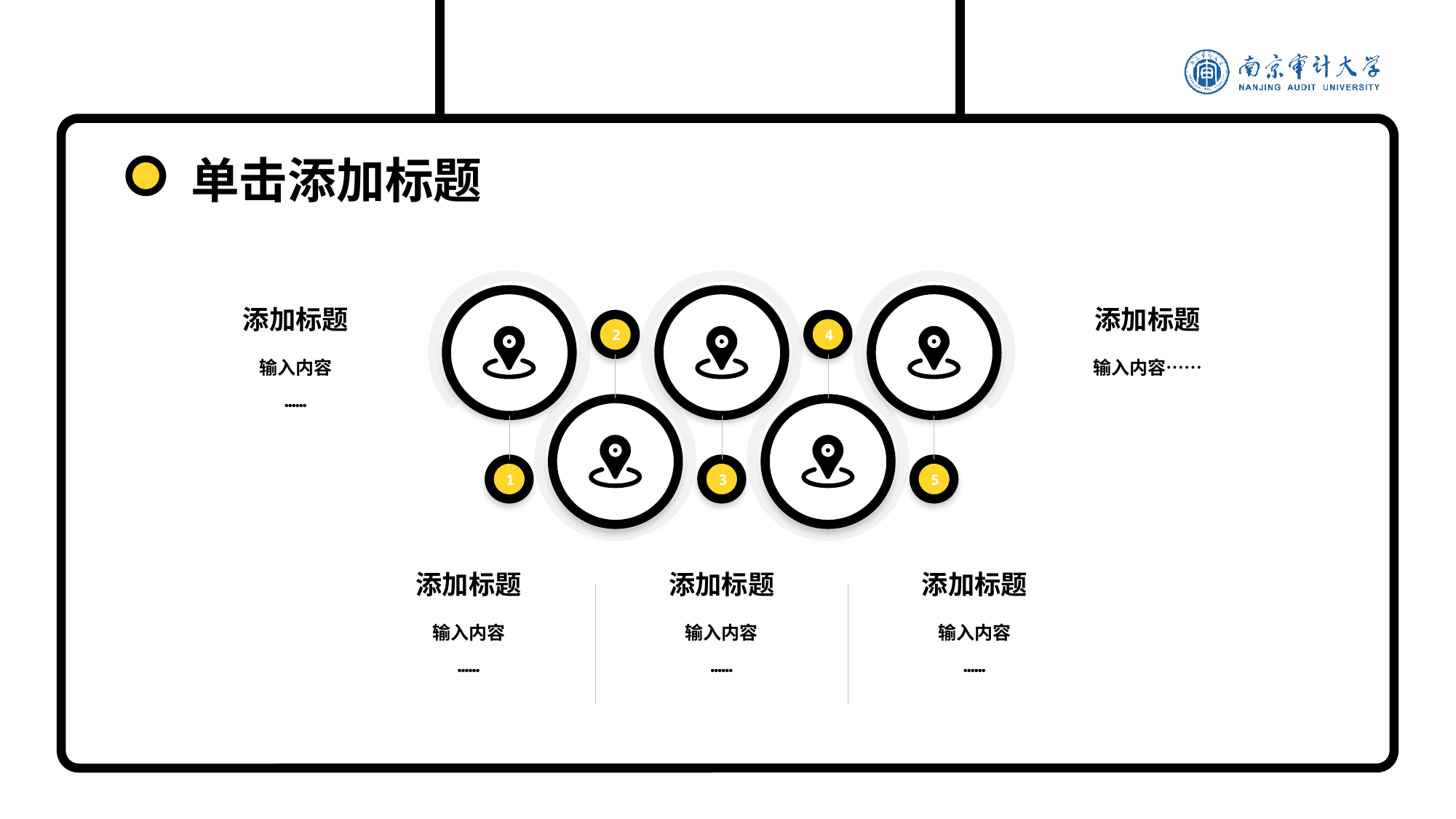

单击添加标题

添加标题
输入内容
……
添加标题
输入内容……
2
4

1
3
5
添加标题
输入内容
……
添加标题
输入内容
……
添加标题
输入内容
……